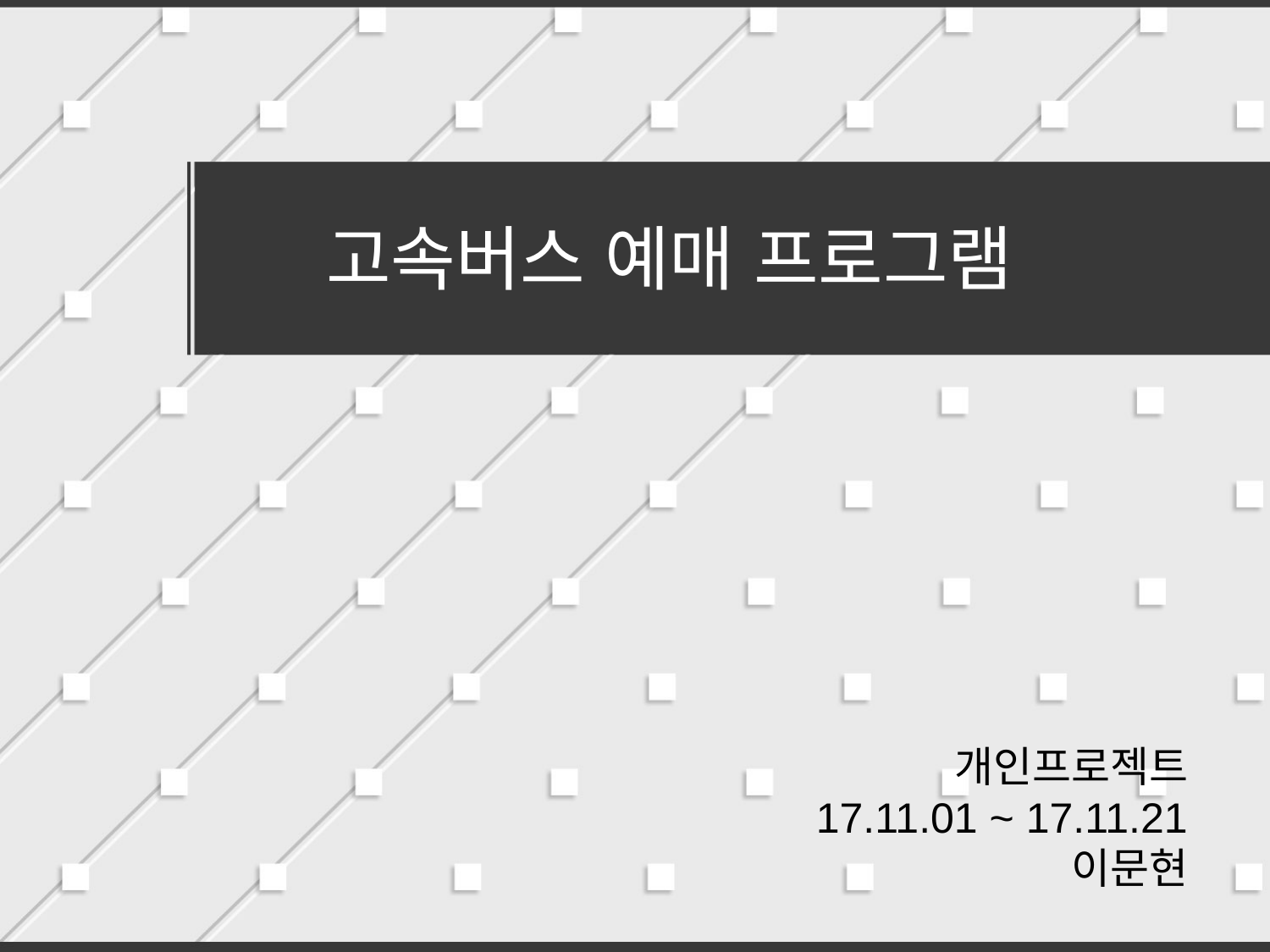

고속버스 예매 프로그램
개인프로젝트
17.11.01 ~ 17.11.21
이문현